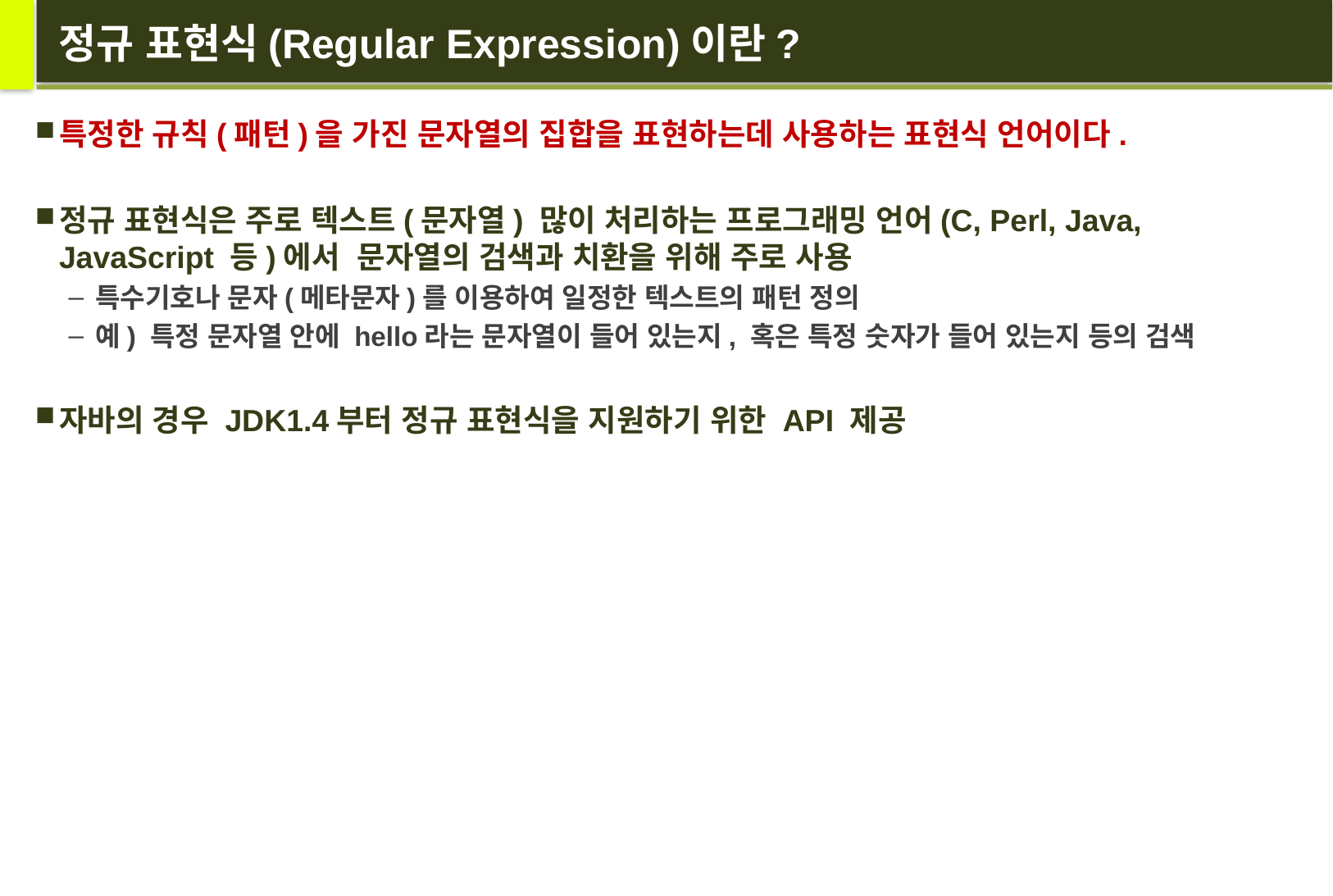

# 정규 표현식(Regular Expression)이란?
특정한 규칙(패턴)을 가진 문자열의 집합을 표현하는데 사용하는 표현식 언어이다.

정규 표현식은 주로 텍스트(문자열) 많이 처리하는 프로그래밍 언어(C, Perl, Java, JavaScript 등)에서  문자열의 검색과 치환을 위해 주로 사용
특수기호나 문자(메타문자)를 이용하여 일정한 텍스트의 패턴 정의
예) 특정 문자열 안에 hello라는 문자열이 들어 있는지, 혹은 특정 숫자가 들어 있는지 등의 검색

자바의 경우 JDK1.4부터 정규 표현식을 지원하기 위한 API 제공